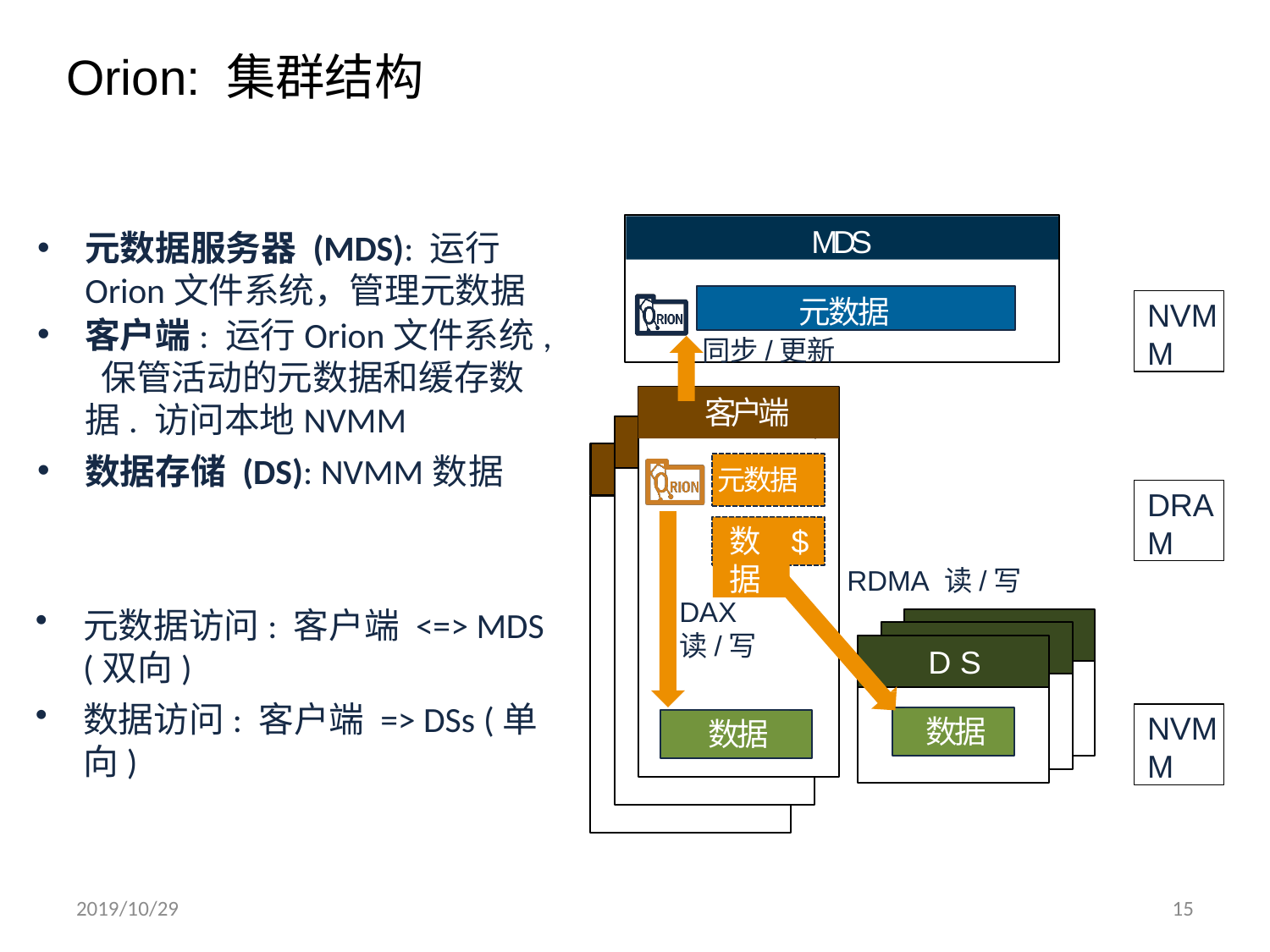

Orion: 集群结构

MDS
元数据服务器 (MDS): 运行Orion文件系统，管理元数据
客户端: 运行Orion文件系统, 保管活动的元数据和缓存数据. 访问本地NVMM
数据存储 (DS): NVMM数据
点击添加文本
元数据

NVMM
同步/更新

客户端

点击添加文本
Client

Client

元数据

DRAM

数据
$
RDMA 读/写

点击添加文本
元数据访问: 客户端 <=> MDS (双向)
数据访问: 客户端 => DSs (单向)
DAX
读/写

Data Store

Data Store

D S

NVMM

数据

数据
点击添加文本
2019/10/29
15